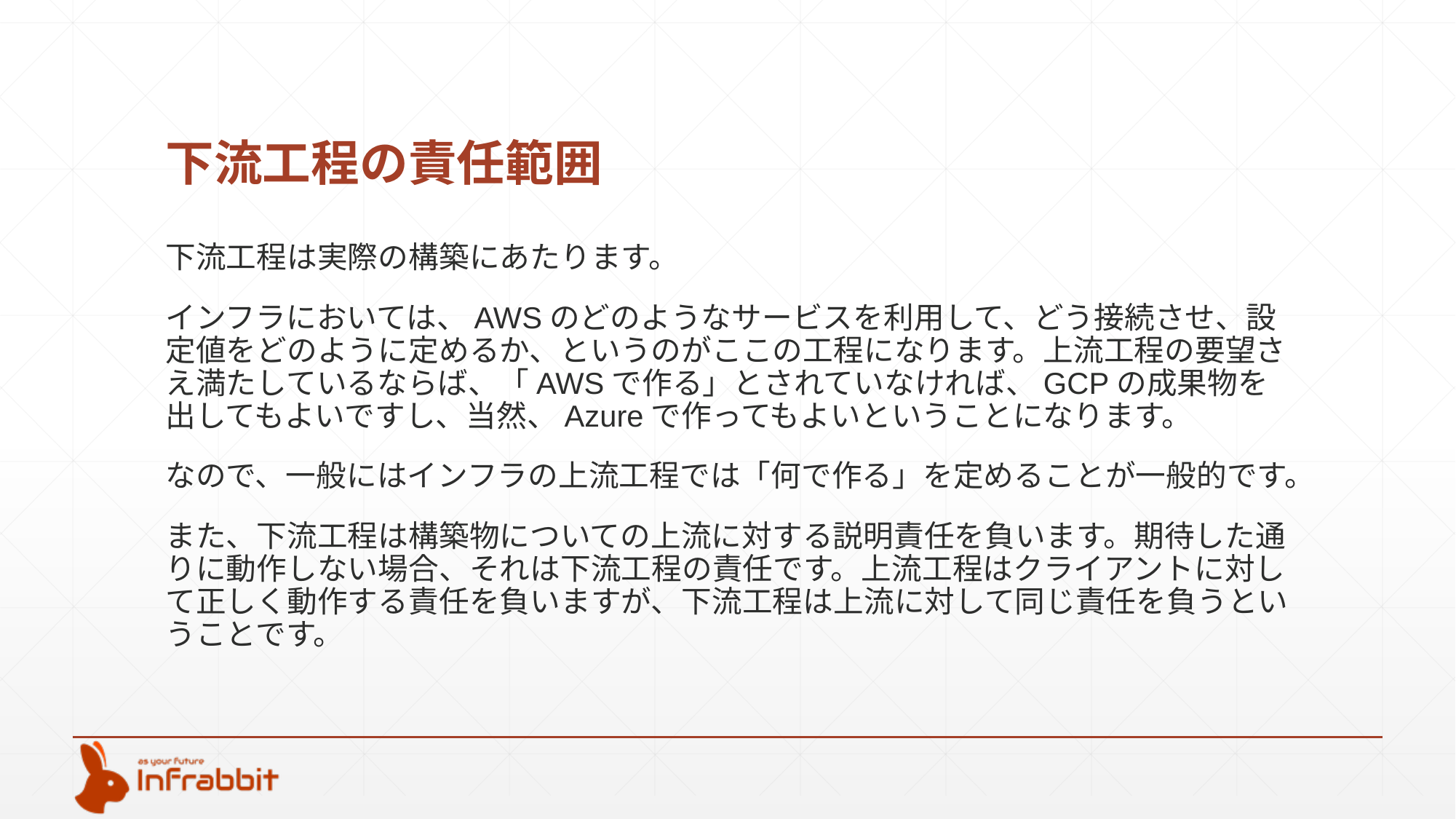

# 下流工程の責任範囲
下流工程は実際の構築にあたります。
インフラにおいては、AWSのどのようなサービスを利用して、どう接続させ、設定値をどのように定めるか、というのがここの工程になります。上流工程の要望さえ満たしているならば、「AWSで作る」とされていなければ、GCPの成果物を出してもよいですし、当然、Azureで作ってもよいということになります。
なので、一般にはインフラの上流工程では「何で作る」を定めることが一般的です。
また、下流工程は構築物についての上流に対する説明責任を負います。期待した通りに動作しない場合、それは下流工程の責任です。上流工程はクライアントに対して正しく動作する責任を負いますが、下流工程は上流に対して同じ責任を負うということです。